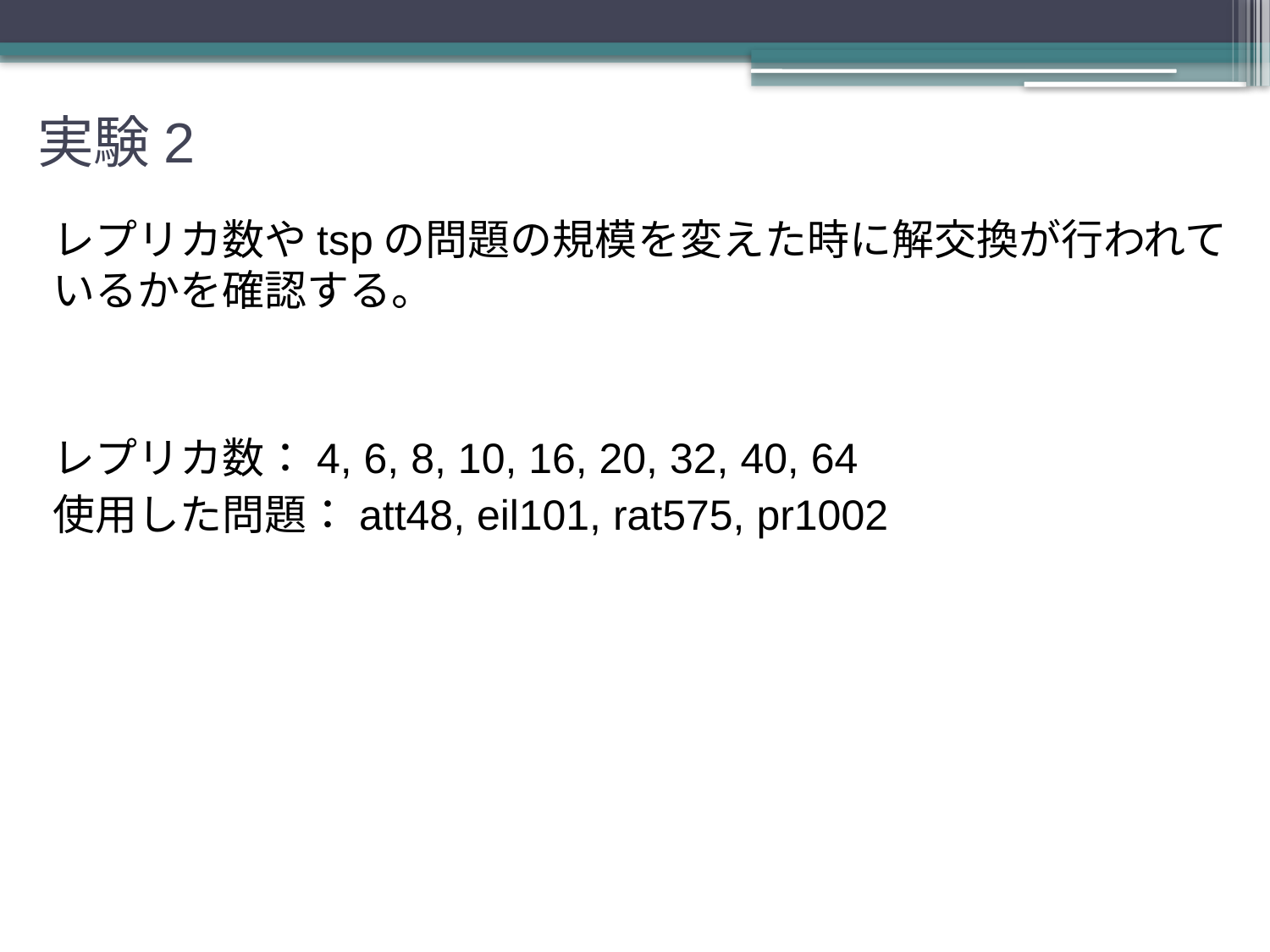

# 実験2
レプリカ数やtspの問題の規模を変えた時に解交換が行われているかを確認する。

レプリカ数：4, 6, 8, 10, 16, 20, 32, 40, 64
使用した問題：att48, eil101, rat575, pr1002